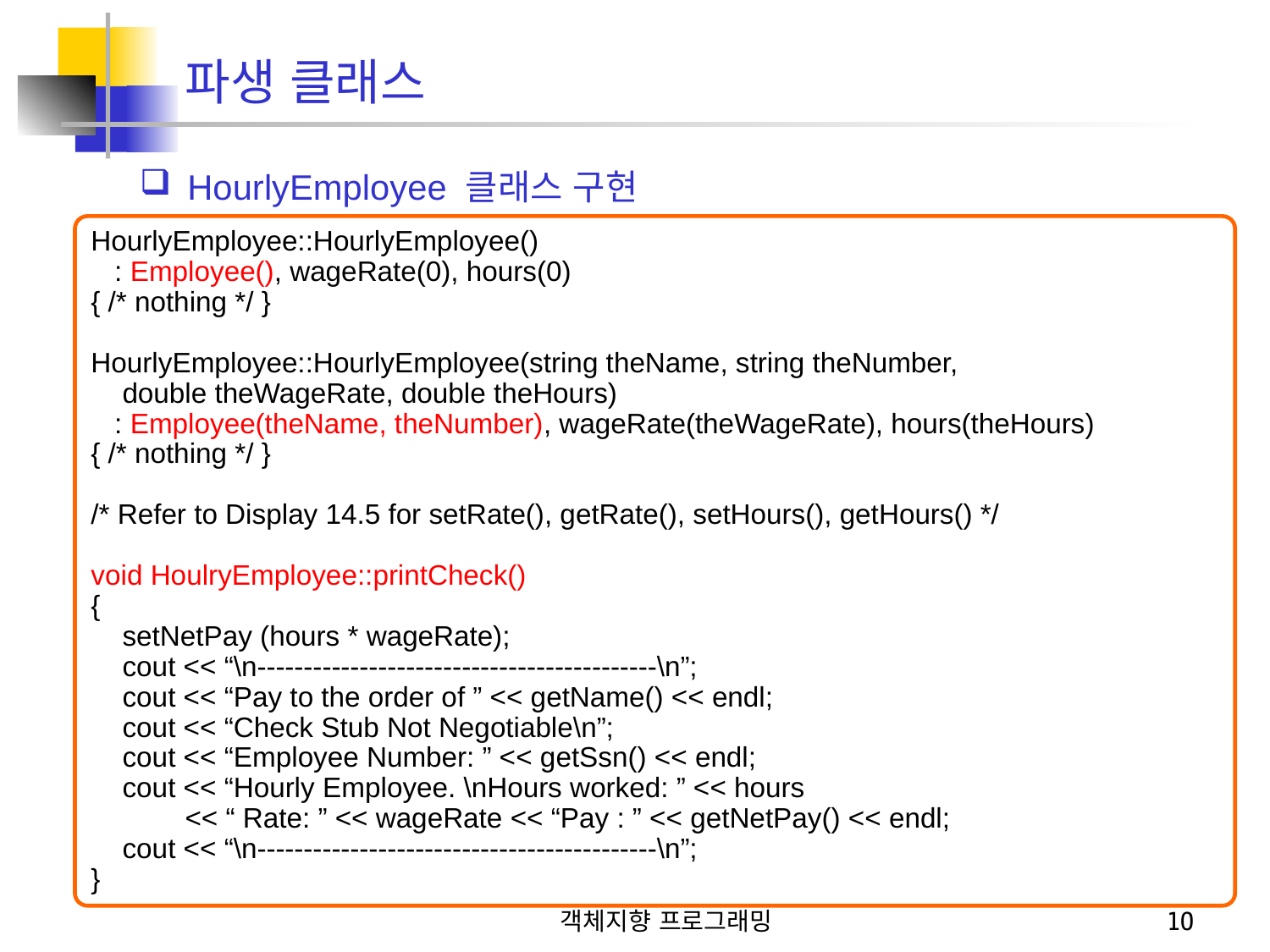

파생 클래스
HourlyEmployee 클래스 구현
HourlyEmployee::HourlyEmployee()
   : Employee(), wageRate(0), hours(0)
{ /* nothing */ }

HourlyEmployee::HourlyEmployee(string theName, string theNumber,
    double theWageRate, double theHours)
   : Employee(theName, theNumber), wageRate(theWageRate), hours(theHours)
{ /* nothing */ }

/* Refer to Display 14.5 for setRate(), getRate(), setHours(), getHours() */

void HoulryEmployee::printCheck()
{
    setNetPay (hours * wageRate);
    cout << “\n-------------------------------------------\n”;
    cout << “Pay to the order of ” << getName() << endl;
    cout << “Check Stub Not Negotiable\n”;
    cout << “Employee Number: ” << getSsn() << endl;
    cout << “Hourly Employee. \nHours worked: ” << hours
            << “ Rate: ” << wageRate << “Pay : ” << getNetPay() << endl;
    cout << “\n-------------------------------------------\n”;
}
객체지향 프로그래밍
10